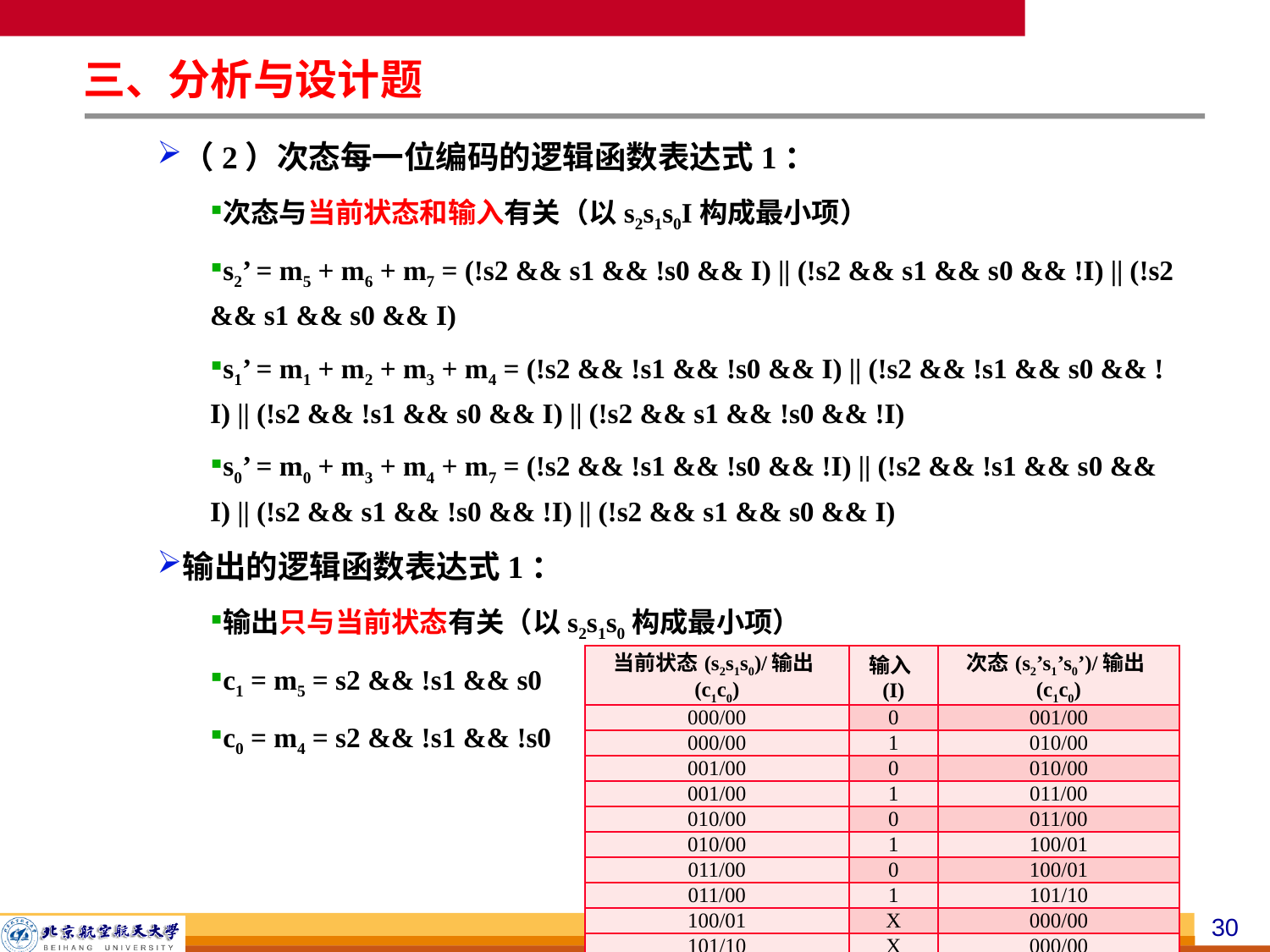

三、分析与设计题
（2）次态每一位编码的逻辑函数表达式1：
次态与当前状态和输入有关（以s2s1s0I构成最小项）
s2’ = m5 + m6 + m7 = (!s2 && s1 && !s0 && I) || (!s2 && s1 && s0 && !I) || (!s2 && s1 && s0 && I)
s1’ = m1 + m2 + m3 + m4 = (!s2 && !s1 && !s0 && I) || (!s2 && !s1 && s0 && !I) || (!s2 && !s1 && s0 && I) || (!s2 && s1 && !s0 && !I)
s0’ = m0 + m3 + m4 + m7 = (!s2 && !s1 && !s0 && !I) || (!s2 && !s1 && s0 && I) || (!s2 && s1 && !s0 && !I) || (!s2 && s1 && s0 && I)
输出的逻辑函数表达式1：
输出只与当前状态有关（以s2s1s0构成最小项）
c1 = m5 = s2 && !s1 && s0
c0 = m4 = s2 && !s1 && !s0
| 当前状态(s2s1s0)/输出(c1c0) | 输入(I) | 次态(s2’s1’s0’)/输出(c1c0) |
| --- | --- | --- |
| 000/00 | 0 | 001/00 |
| 000/00 | 1 | 010/00 |
| 001/00 | 0 | 010/00 |
| 001/00 | 1 | 011/00 |
| 010/00 | 0 | 011/00 |
| 010/00 | 1 | 100/01 |
| 011/00 | 0 | 100/01 |
| 011/00 | 1 | 101/10 |
| 100/01 | X | 000/00 |
| 101/10 | X | 000/00 |